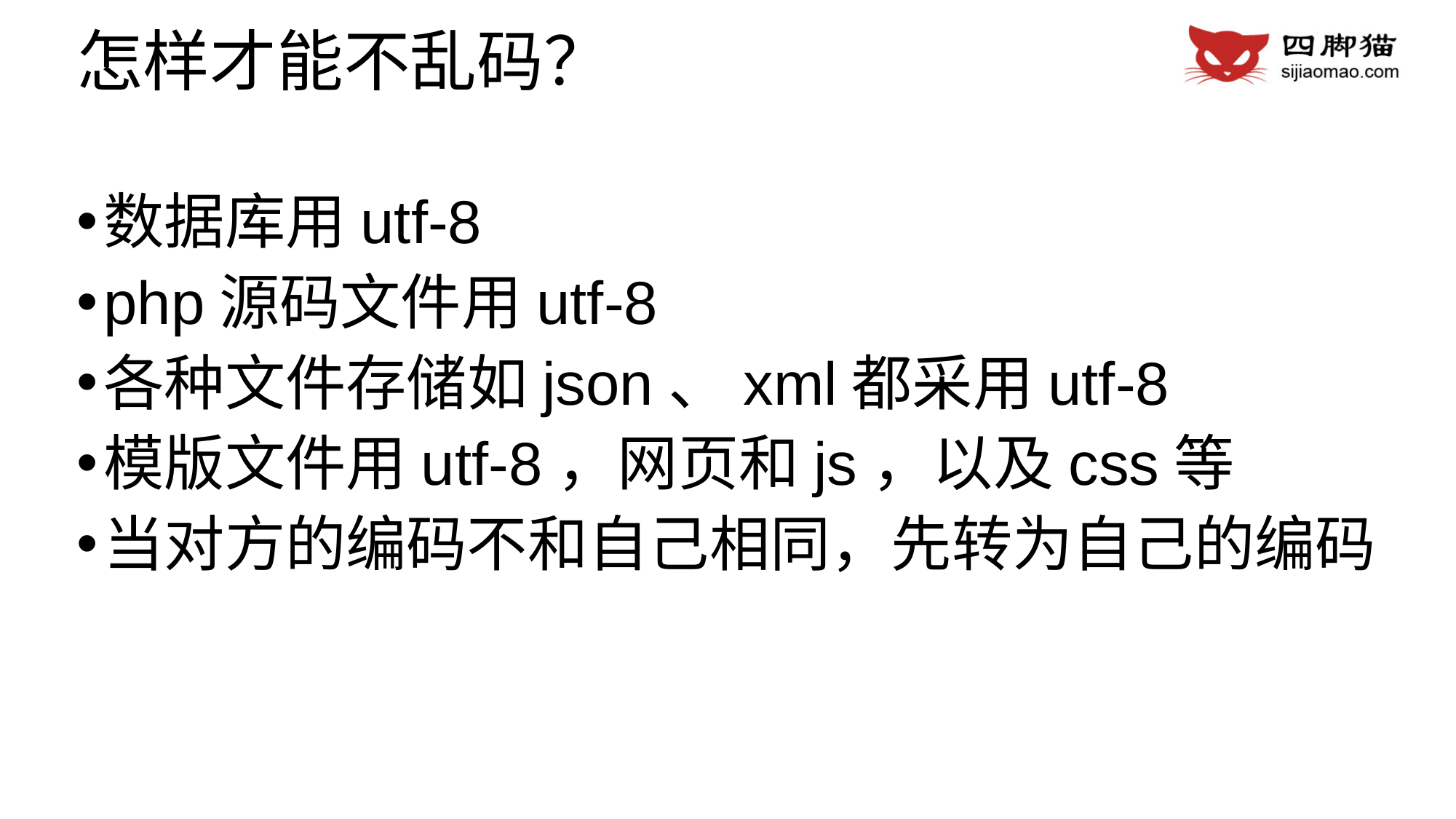

怎样才能不乱码？
数据库用utf-8
php源码文件用utf-8
各种文件存储如json、xml都采用utf-8
模版文件用utf-8，网页和js，以及css等
当对方的编码不和自己相同，先转为自己的编码